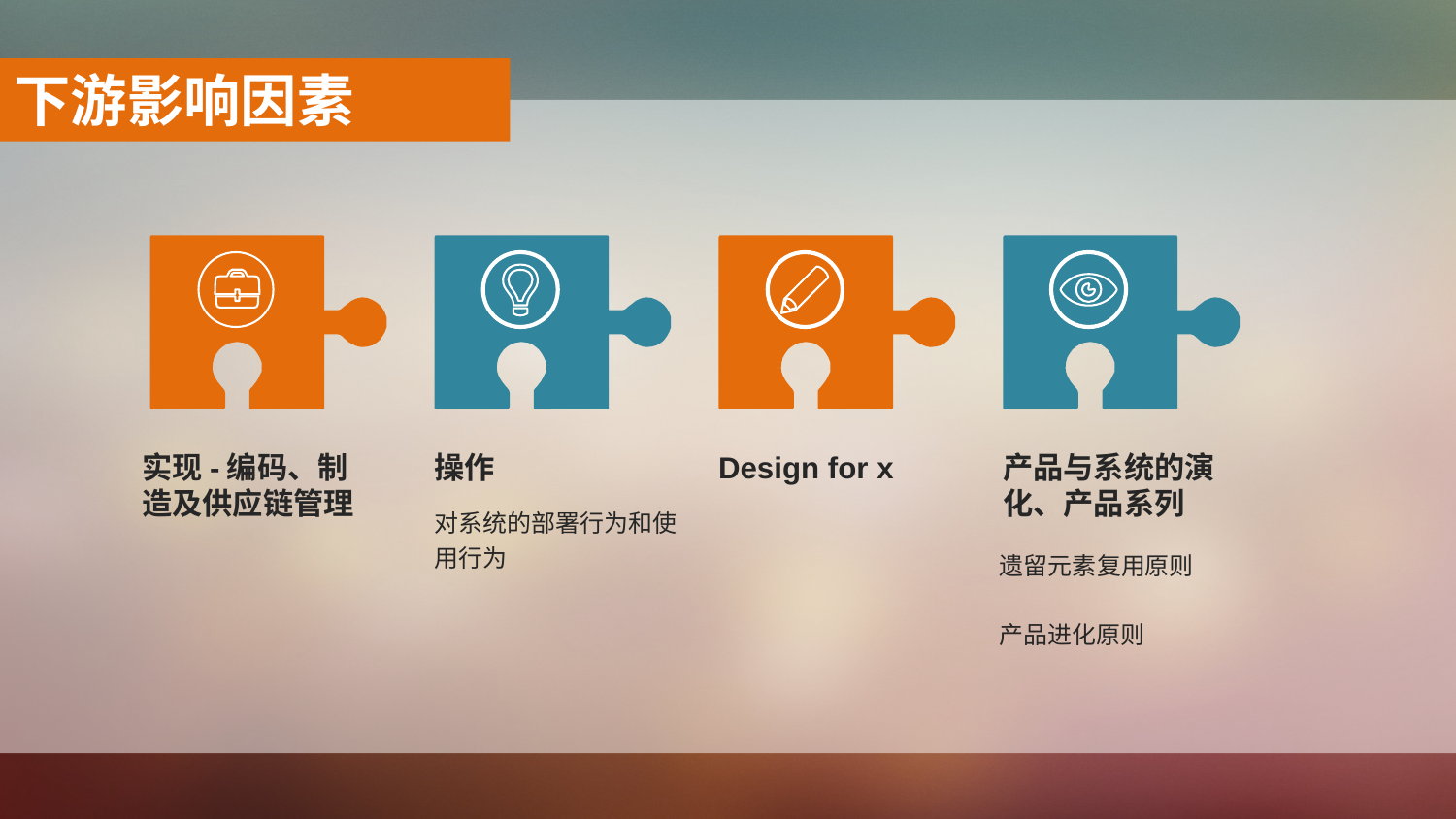

下游影响因素

实现-编码、制造及供应链管理
操作
Design for x
产品与系统的演化、产品系列
对系统的部署行为和使用行为
遗留元素复用原则

产品进化原则